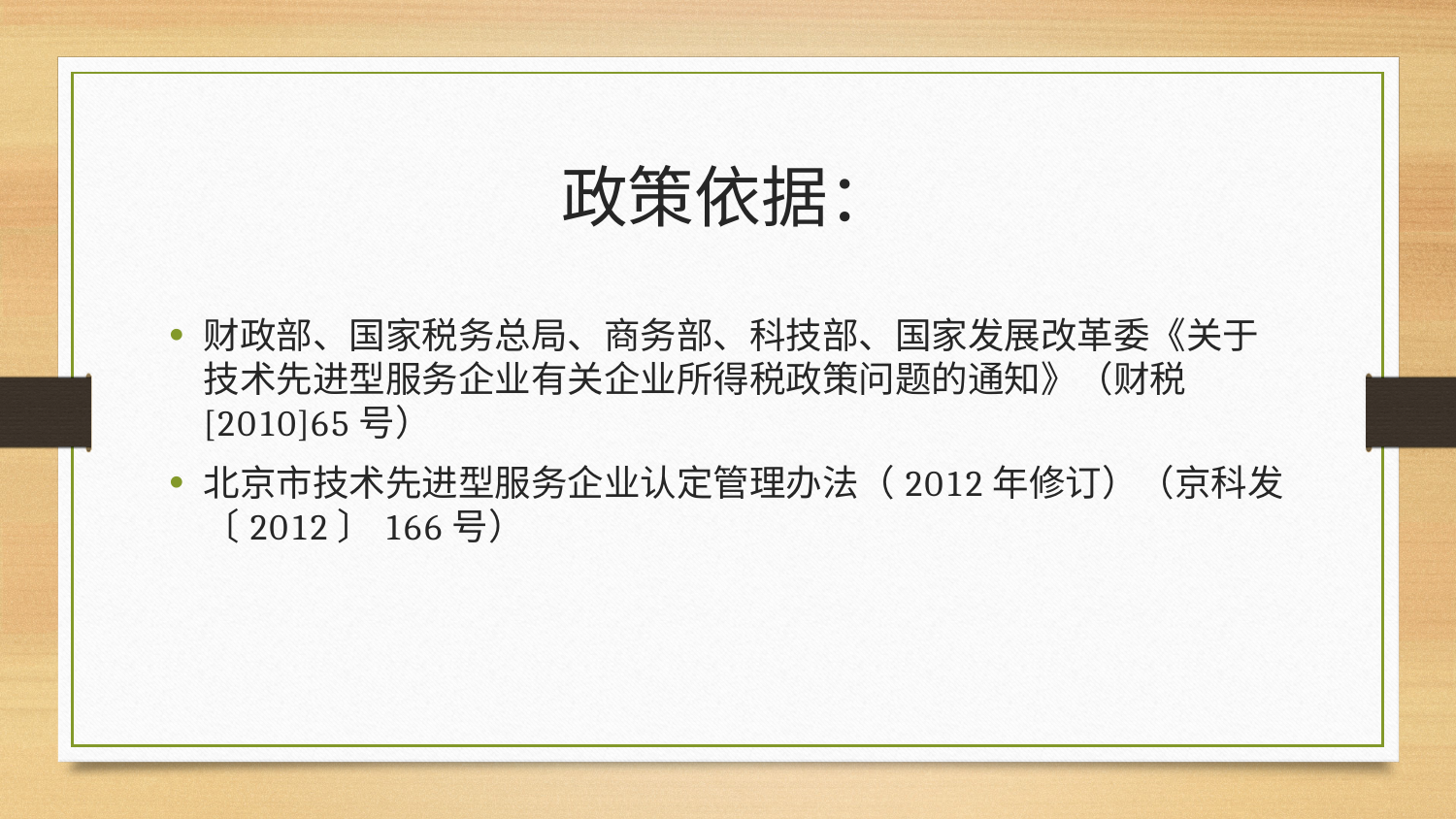

# 政策依据：
财政部、国家税务总局、商务部、科技部、国家发展改革委《关于技术先进型服务企业有关企业所得税政策问题的通知》（财税[2010]65号）
北京市技术先进型服务企业认定管理办法（2012年修订）（京科发〔2012〕166号）